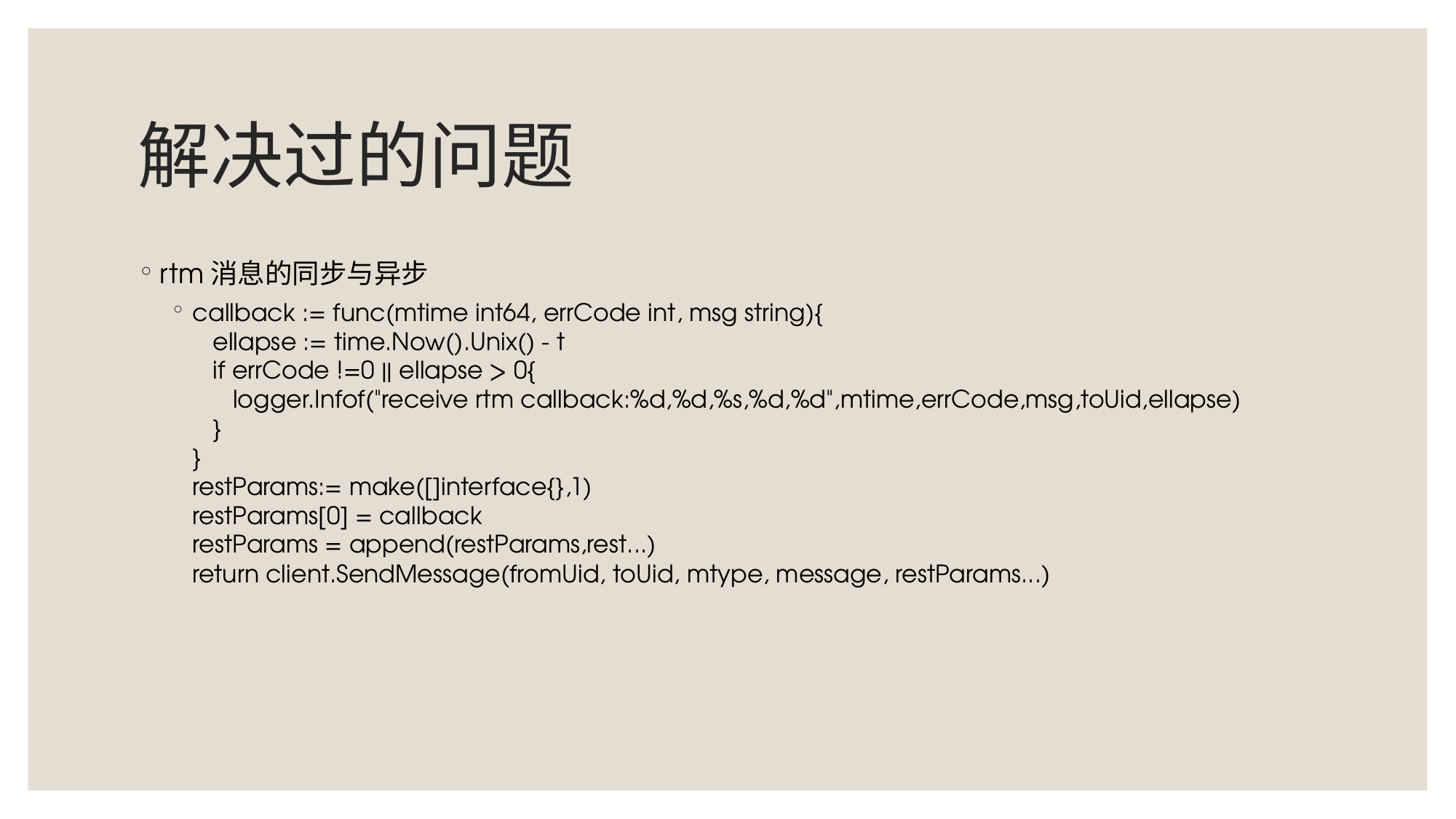

# 解决过的问题
rtm消息的同步与异步
callback := func(mtime int64, errCode int, msg string){
   ellapse := time.Now().Unix() - t
   if errCode !=0 || ellapse > 0{
      logger.Infof("receive rtm callback:%d,%d,%s,%d,%d",mtime,errCode,msg,toUid,ellapse)
   }
}
restParams:= make([]interface{},1)
restParams[0] = callback
restParams = append(restParams,rest...)
return client.SendMessage(fromUid, toUid, mtype, message, restParams...)